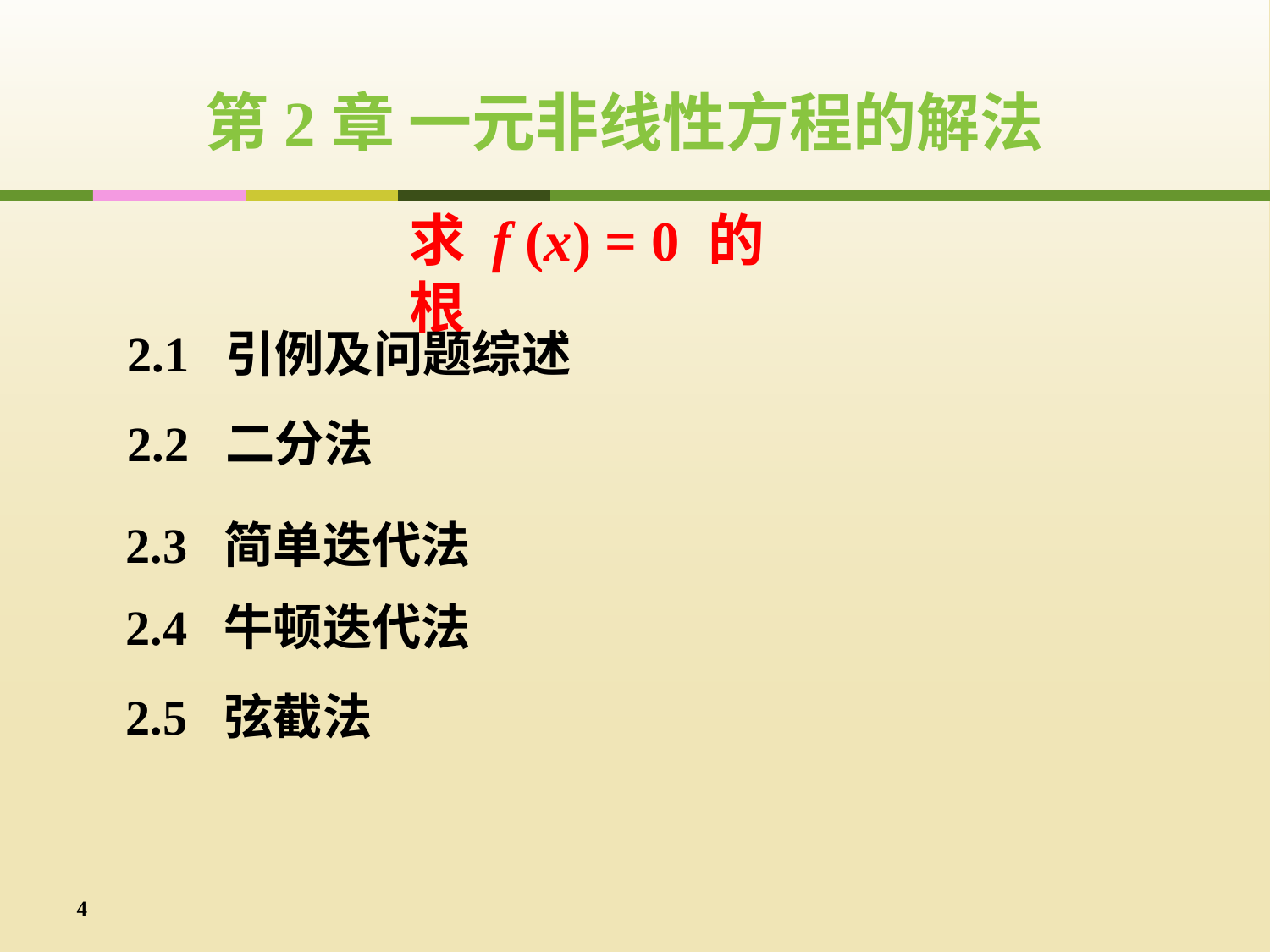

第2章 一元非线性方程的解法
求 f (x) = 0 的根
2.1  引例及问题综述
2.2  二分法
2.3  简单迭代法
2.4  牛顿迭代法
2.5  弦截法
4